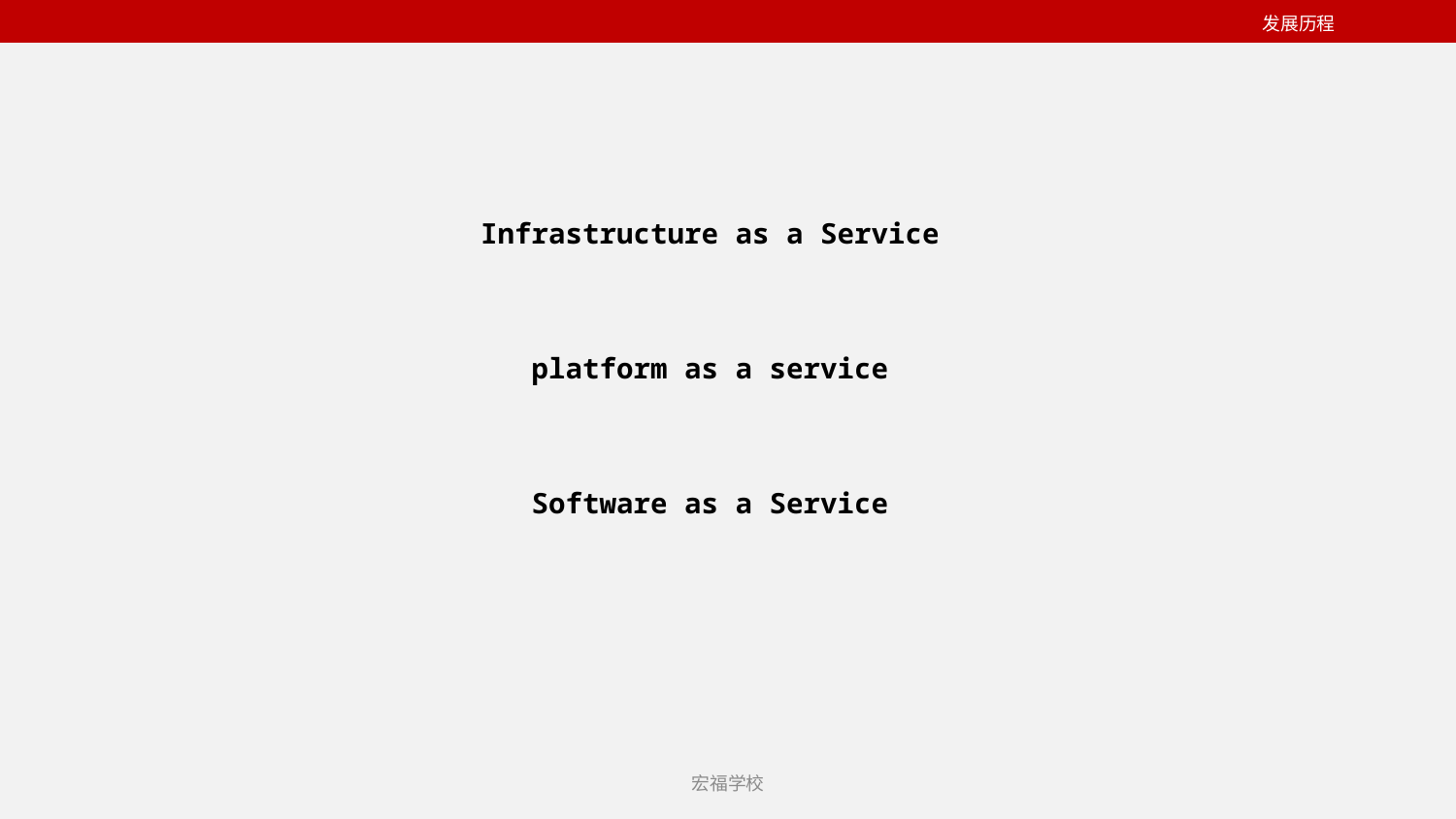

发展历程
Infrastructure as a Service
platform as a service
Software as a Service
4
宏福学校